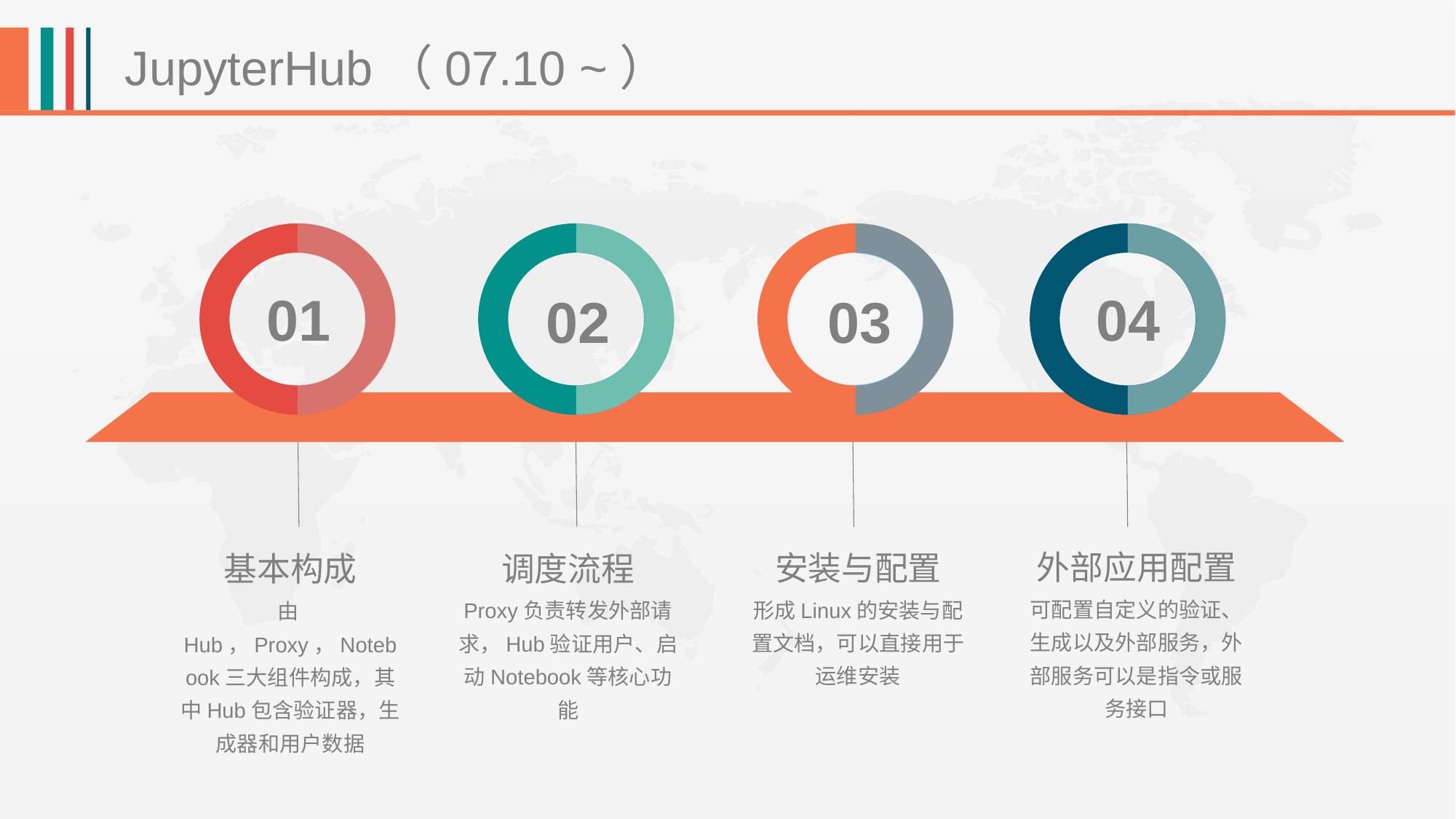

JupyterHub（07.10 ~）

01
04
03
02

外部应用配置
安装与配置
调度流程
基本构成
可配置自定义的验证、生成以及外部服务，外部服务可以是指令或服务接口
形成Linux的安装与配置文档，可以直接用于运维安装
Proxy负责转发外部请求，Hub验证用户、启动Notebook等核心功能
由Hub，Proxy，Notebook三大组件构成，其中Hub包含验证器，生成器和用户数据